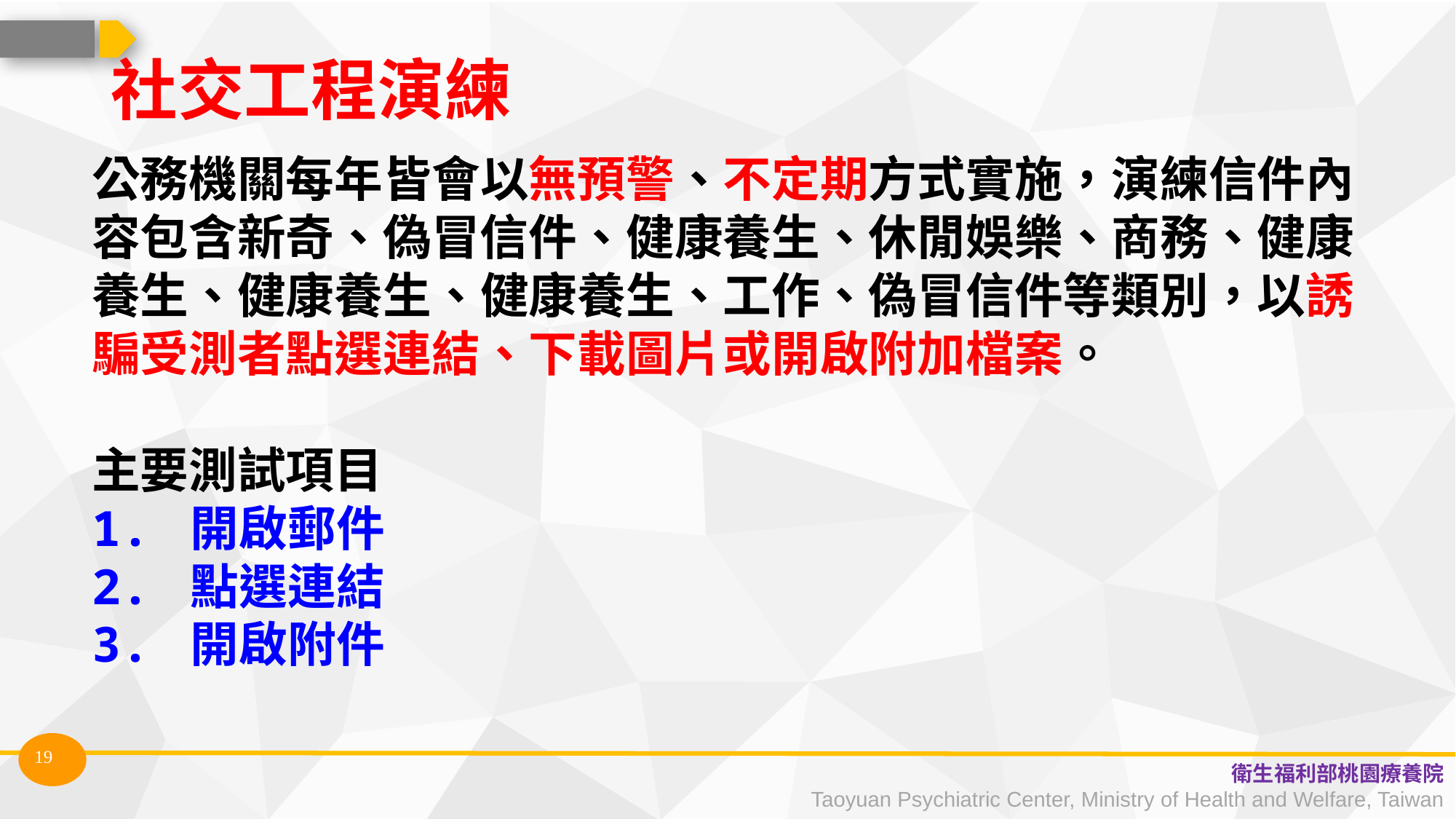

社交工程演練
公務機關每年皆會以無預警、不定期方式實施，演練信件內容包含新奇、偽冒信件、健康養生、休閒娛樂、商務、健康養生、健康養生、健康養生、工作、偽冒信件等類別，以誘騙受測者點選連結、下載圖片或開啟附加檔案。

主要測試項目
1. 開啟郵件
2. 點選連結
3. 開啟附件